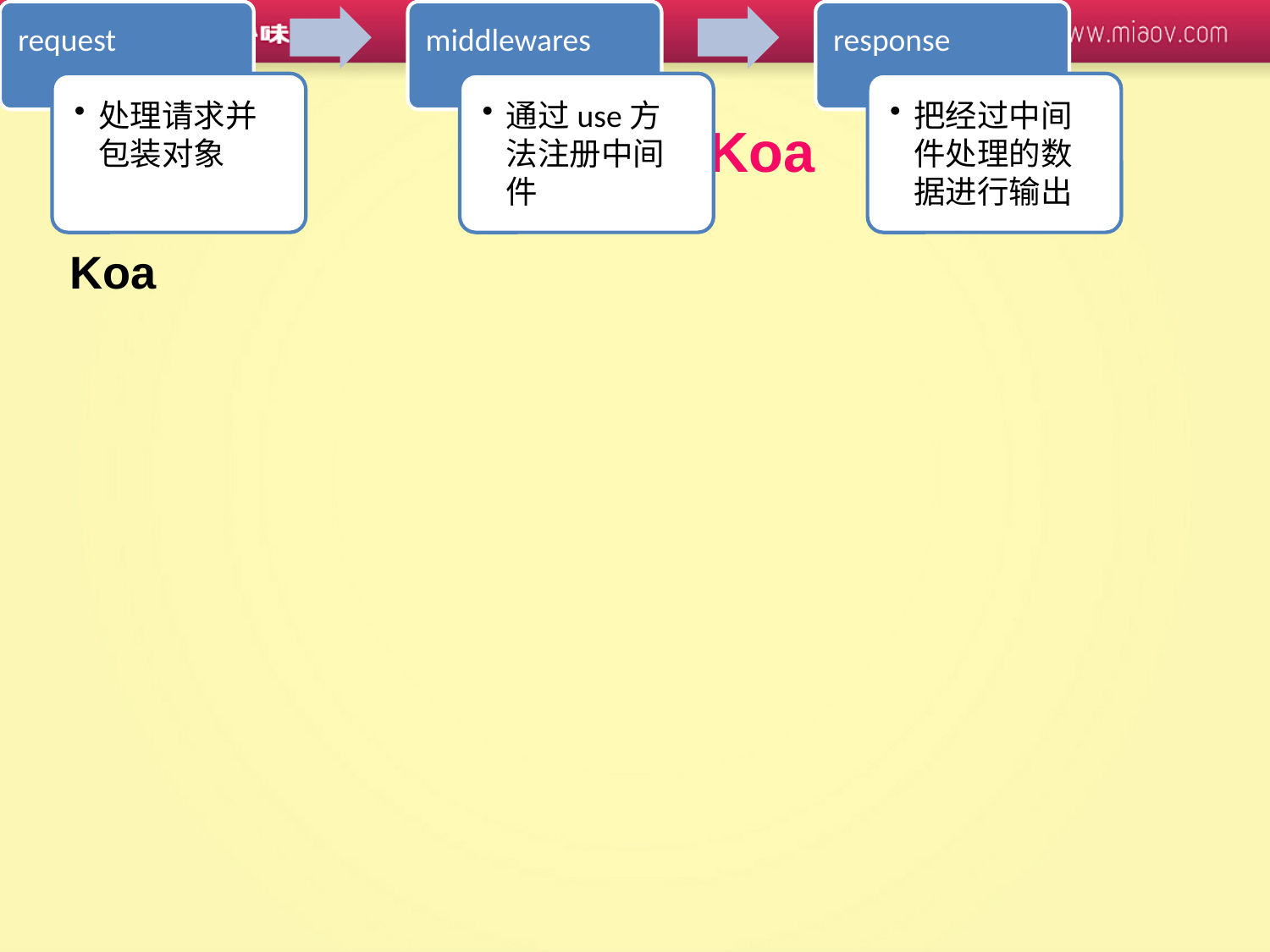

Node.js - Koa
Koa

处理请求并包装对象
通过use方法注册中间件
把经过中间件处理的数据进行输出
request

middlewares

response